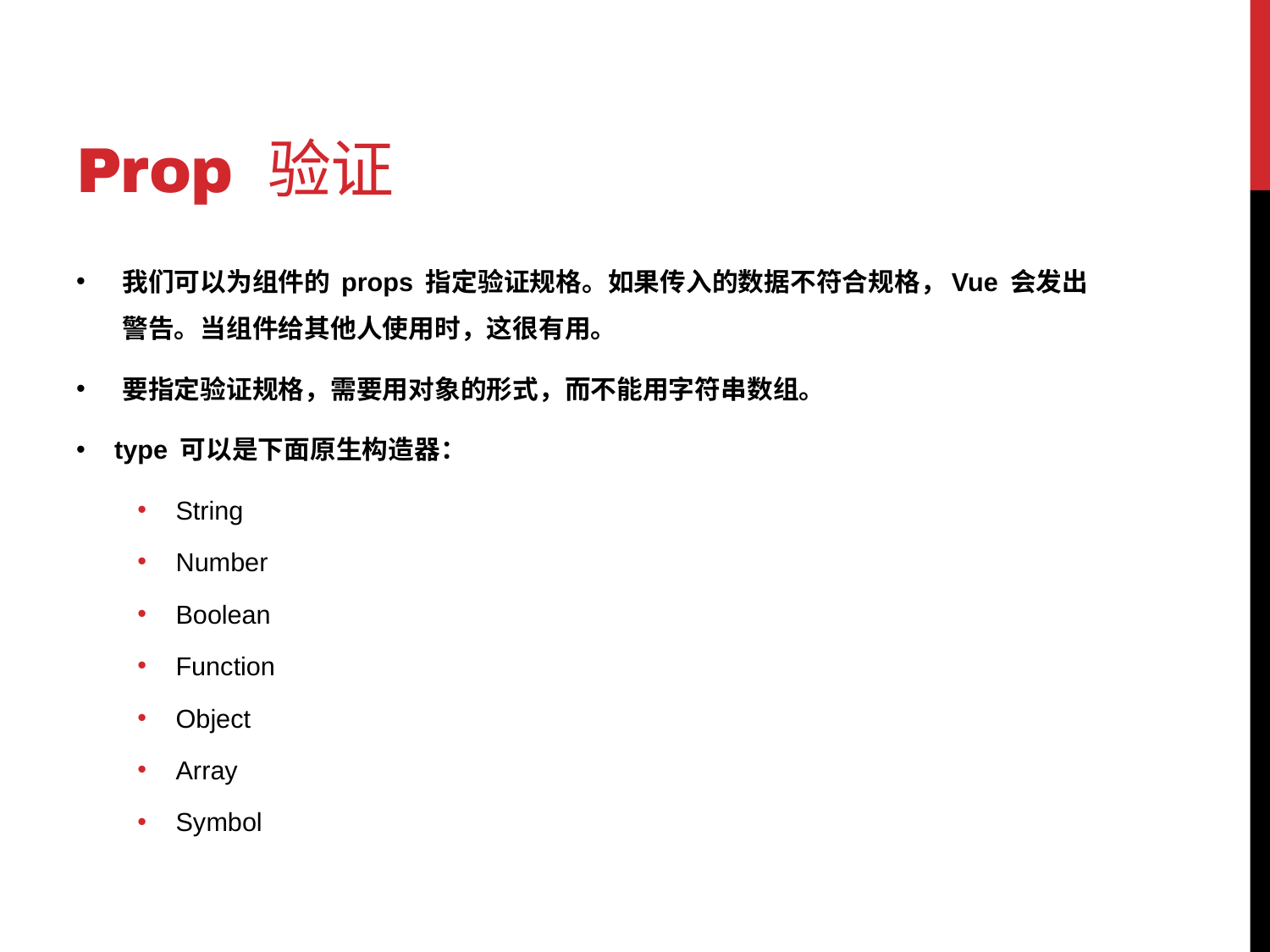

# Prop 验证
我们可以为组件的 props 指定验证规格。如果传入的数据不符合规格，Vue 会发出警告。当组件给其他人使用时，这很有用。
要指定验证规格，需要用对象的形式，而不能用字符串数组。
type 可以是下面原生构造器：
String
Number
Boolean
Function
Object
Array
Symbol